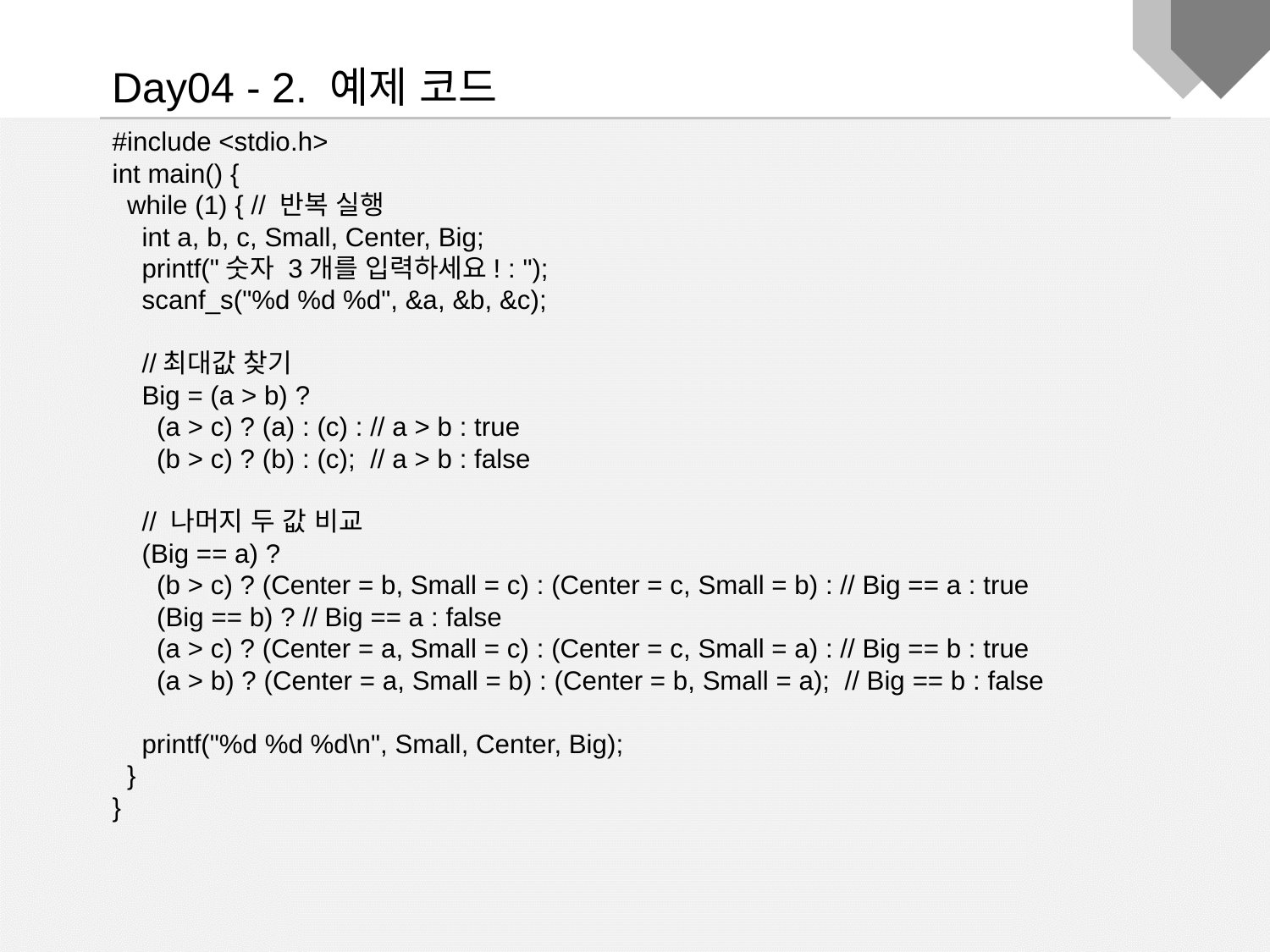

Day04 - 2. 예제 코드
#include <stdio.h>
int main() {
  while (1) { // 반복 실행
    int a, b, c, Small, Center, Big;
    printf("숫자 3개를 입력하세요! : ");
    scanf_s("%d %d %d", &a, &b, &c);

    //최대값 찾기
    Big = (a > b) ?
      (a > c) ? (a) : (c) : // a > b : true
      (b > c) ? (b) : (c);  // a > b : false

    // 나머지 두 값 비교
    (Big == a) ?
      (b > c) ? (Center = b, Small = c) : (Center = c, Small = b) : // Big == a : true
      (Big == b) ? // Big == a : false
      (a > c) ? (Center = a, Small = c) : (Center = c, Small = a) : // Big == b : true
      (a > b) ? (Center = a, Small = b) : (Center = b, Small = a);  // Big == b : false

    printf("%d %d %d\n", Small, Center, Big);
  }
}